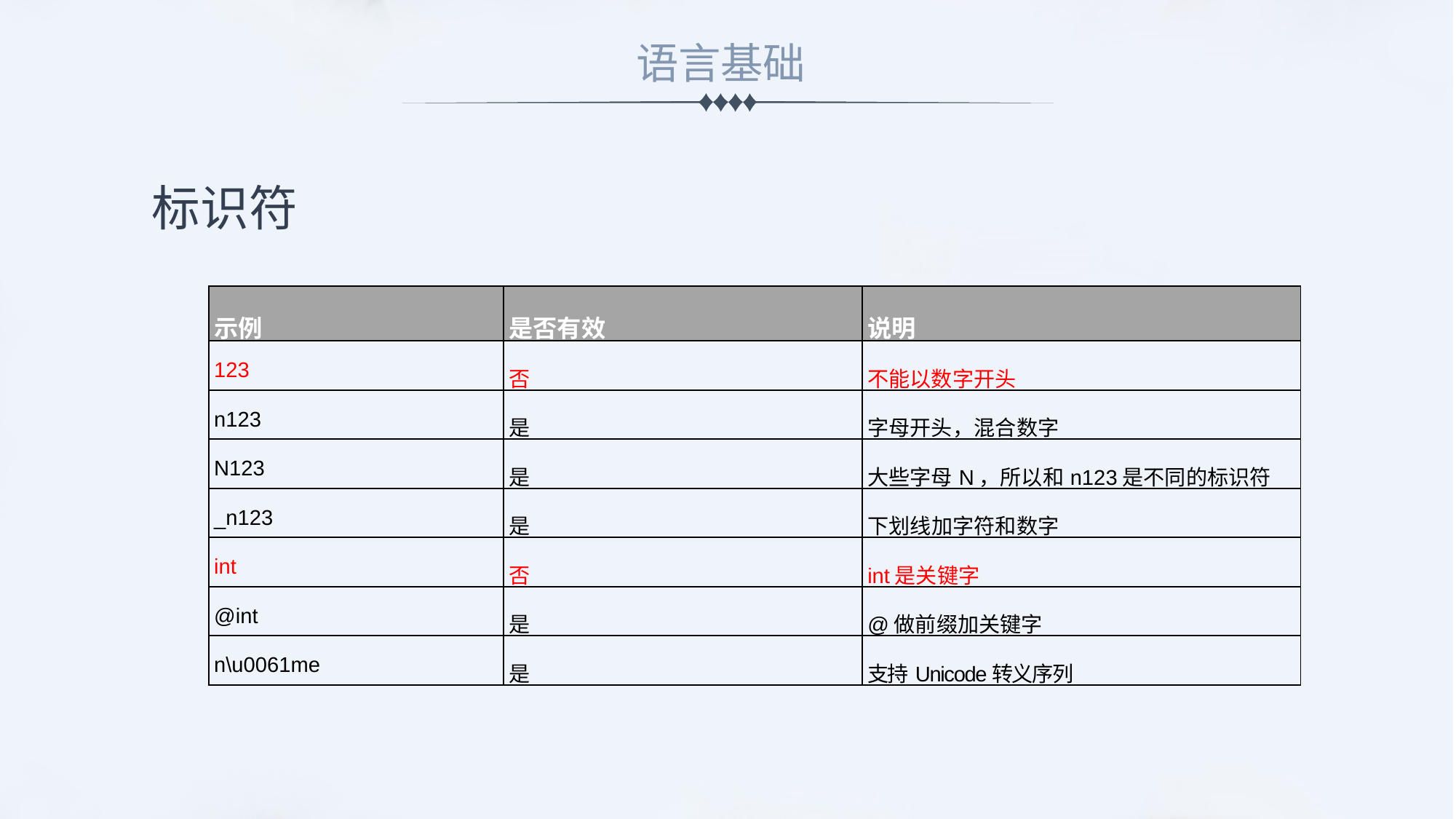

标识符
| 示例 | 是否有效 | 说明 |
| --- | --- | --- |
| 123 | 否 | 不能以数字开头 |
| n123 | 是 | 字母开头，混合数字 |
| N123 | 是 | 大些字母N，所以和n123是不同的标识符 |
| \_n123 | 是 | 下划线加字符和数字 |
| int | 否 | int是关键字 |
| @int | 是 | @做前缀加关键字 |
| n\u0061me | 是 | 支持Unicode转义序列 |